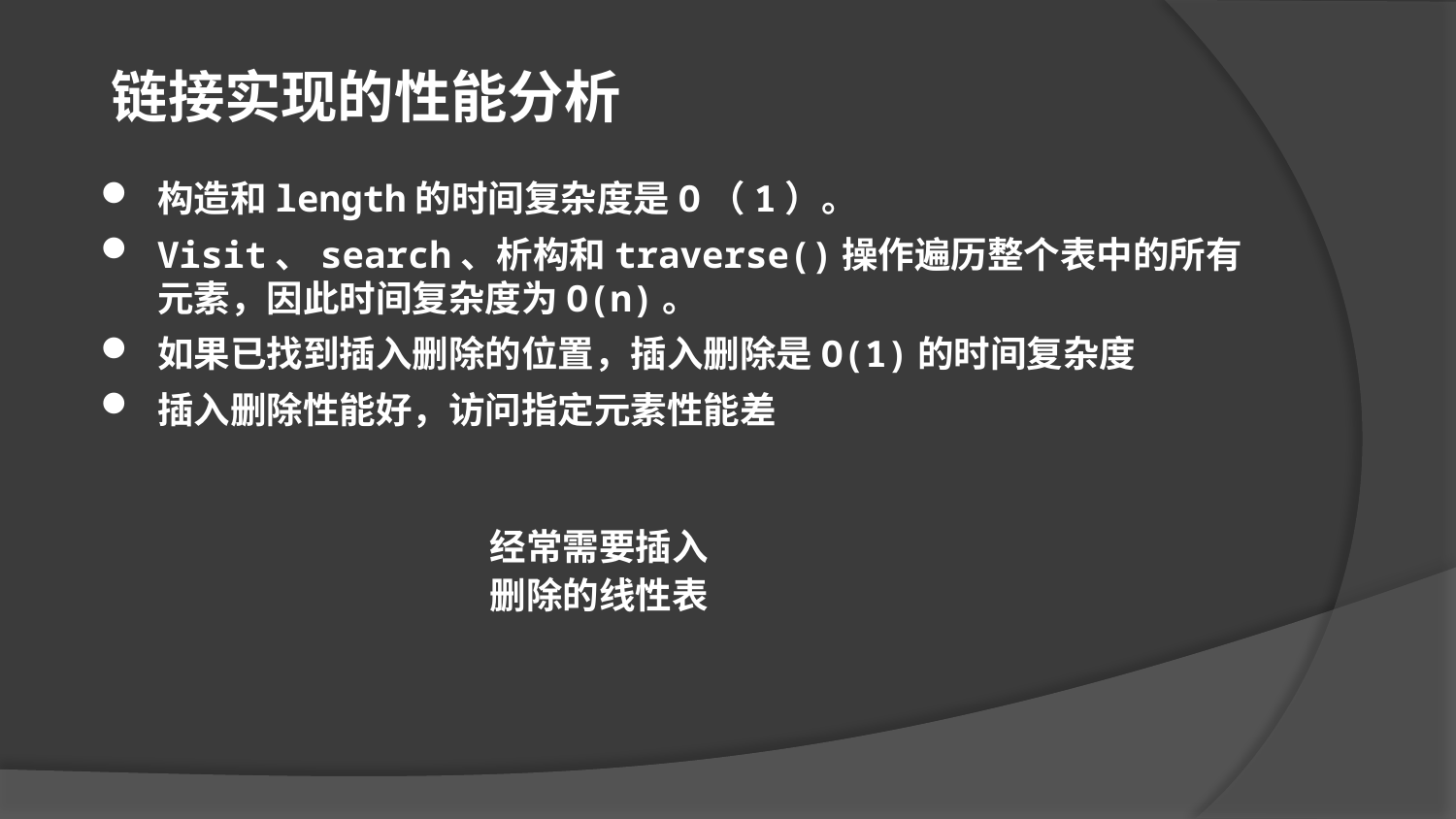

链接实现的性能分析
构造和length的时间复杂度是O（1）。
Visit、search、析构和traverse()操作遍历整个表中的所有元素，因此时间复杂度为O(n)。
如果已找到插入删除的位置，插入删除是O(1)的时间复杂度
插入删除性能好，访问指定元素性能差
经常需要插入删除的线性表